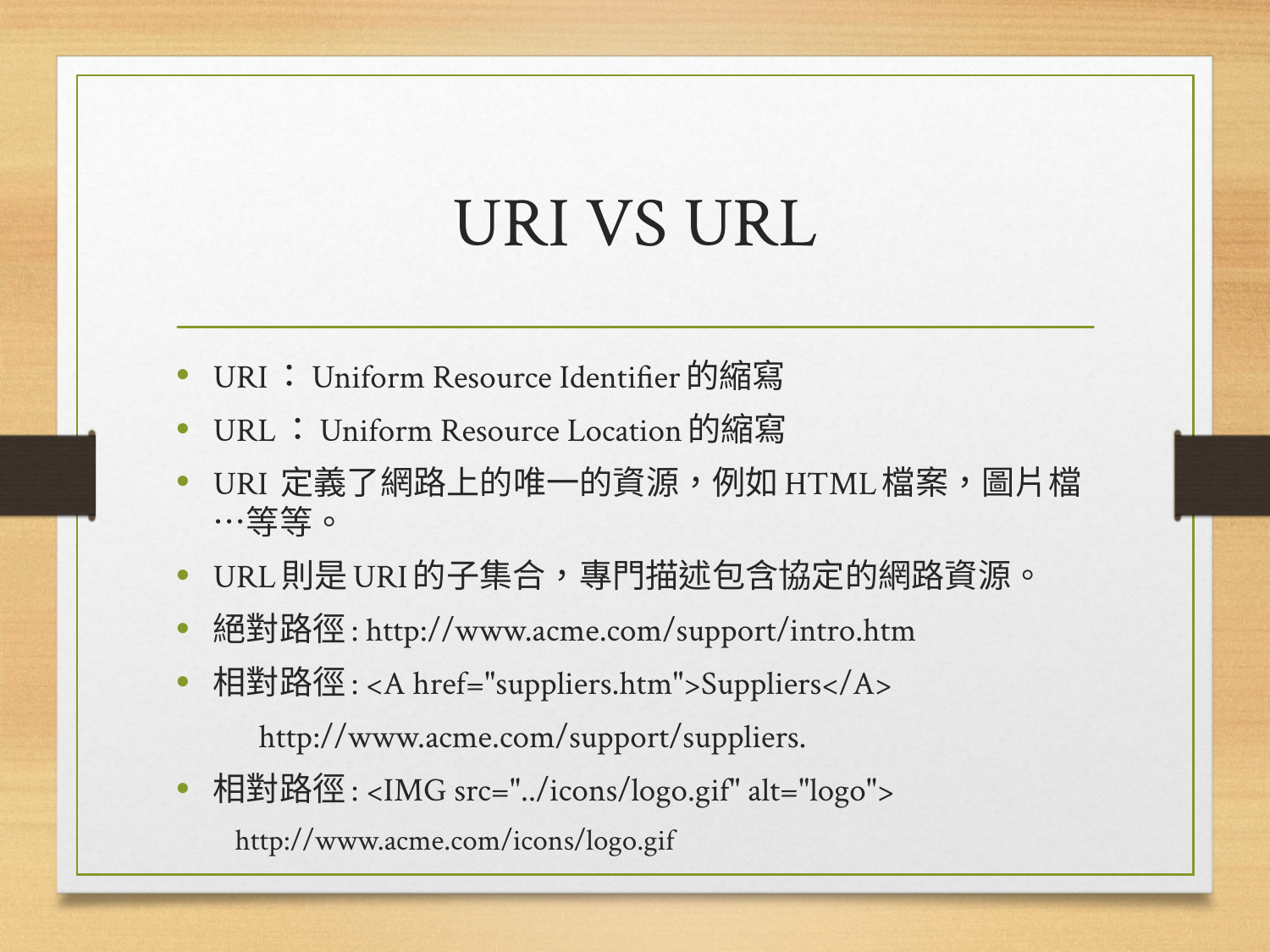

# URI VS URL
URI：Uniform Resource Identifier的縮寫
URL：Uniform Resource Location的縮寫
URI 定義了網路上的唯一的資源，例如HTML檔案，圖片檔…等等。
URL則是URI的子集合，專門描述包含協定的網路資源。
絕對路徑: http://www.acme.com/support/intro.htm
相對路徑: <A href="suppliers.htm">Suppliers</A>
	http://www.acme.com/support/suppliers.
相對路徑: <IMG src="../icons/logo.gif" alt="logo">
http://www.acme.com/icons/logo.gif